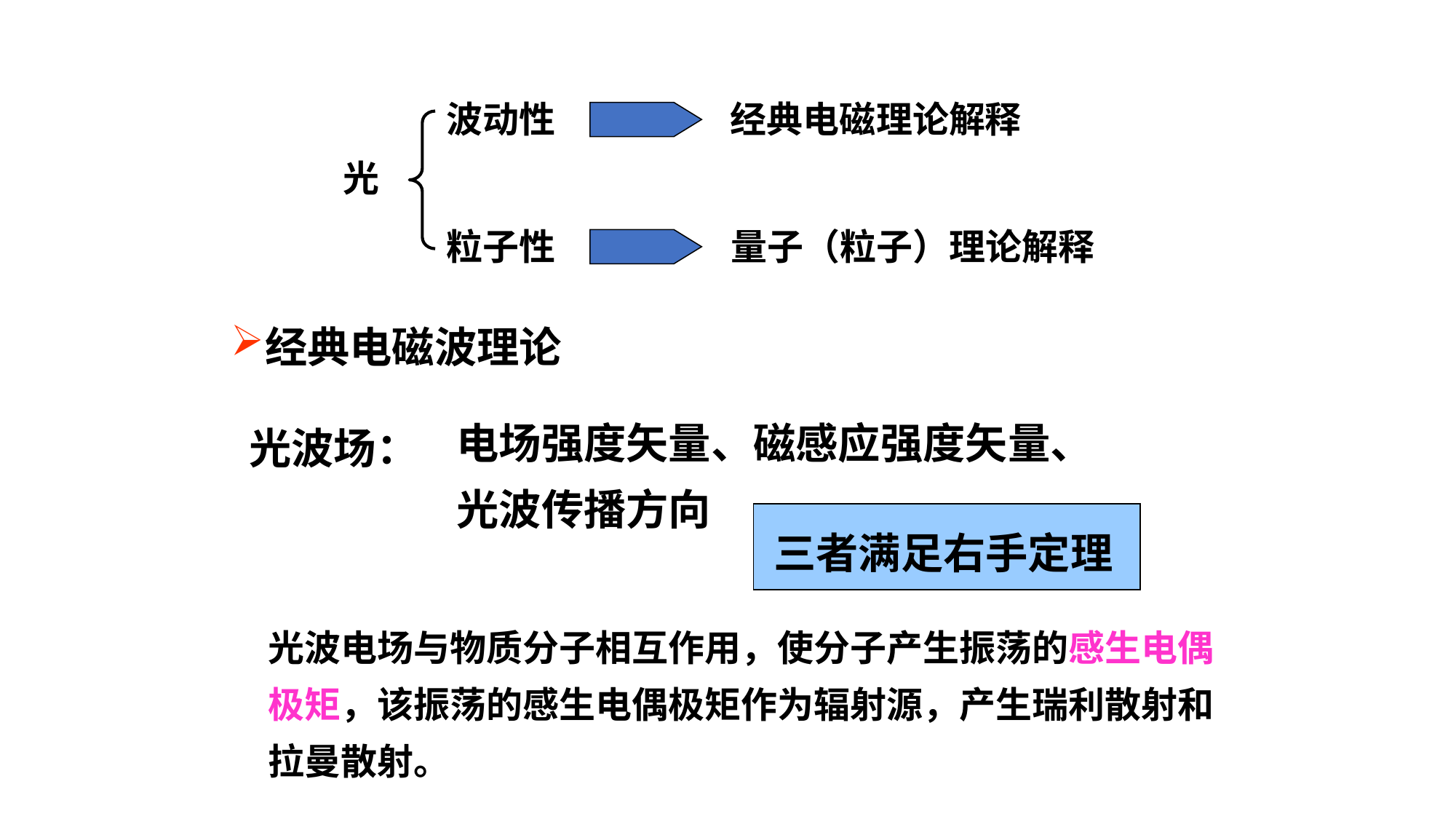

拉曼散射理论解释
波动性
经典电磁理论解释

光
粒子性
量子（粒子）理论解释

经典电磁波理论
电场强度矢量、磁感应强度矢量、
光波传播方向
光波场：

三者满足右手定理
光波电场与物质分子相互作用，使分子产生振荡的感生电偶
极矩，该振荡的感生电偶极矩作为辐射源，产生瑞利散射和
拉曼散射。